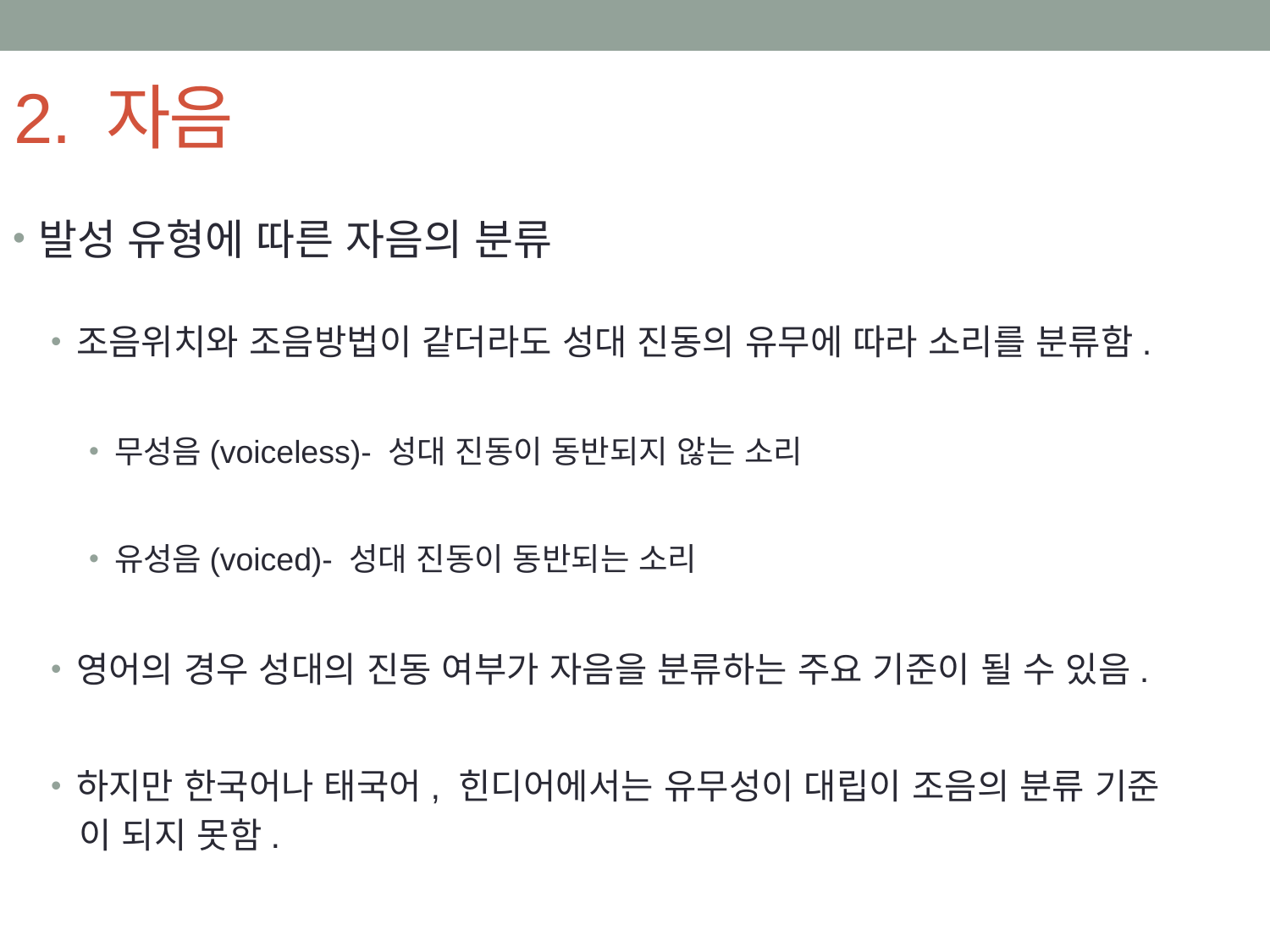

# 2. 자음
발성 유형에 따른 자음의 분류

조음위치와 조음방법이 같더라도 성대 진동의 유무에 따라 소리를 분류함.

무성음(voiceless)- 성대 진동이 동반되지 않는 소리

유성음(voiced)- 성대 진동이 동반되는 소리

영어의 경우 성대의 진동 여부가 자음을 분류하는 주요 기준이 될 수 있음.

하지만 한국어나 태국어, 힌디어에서는 유무성이 대립이 조음의 분류 기준
  이 되지 못함.